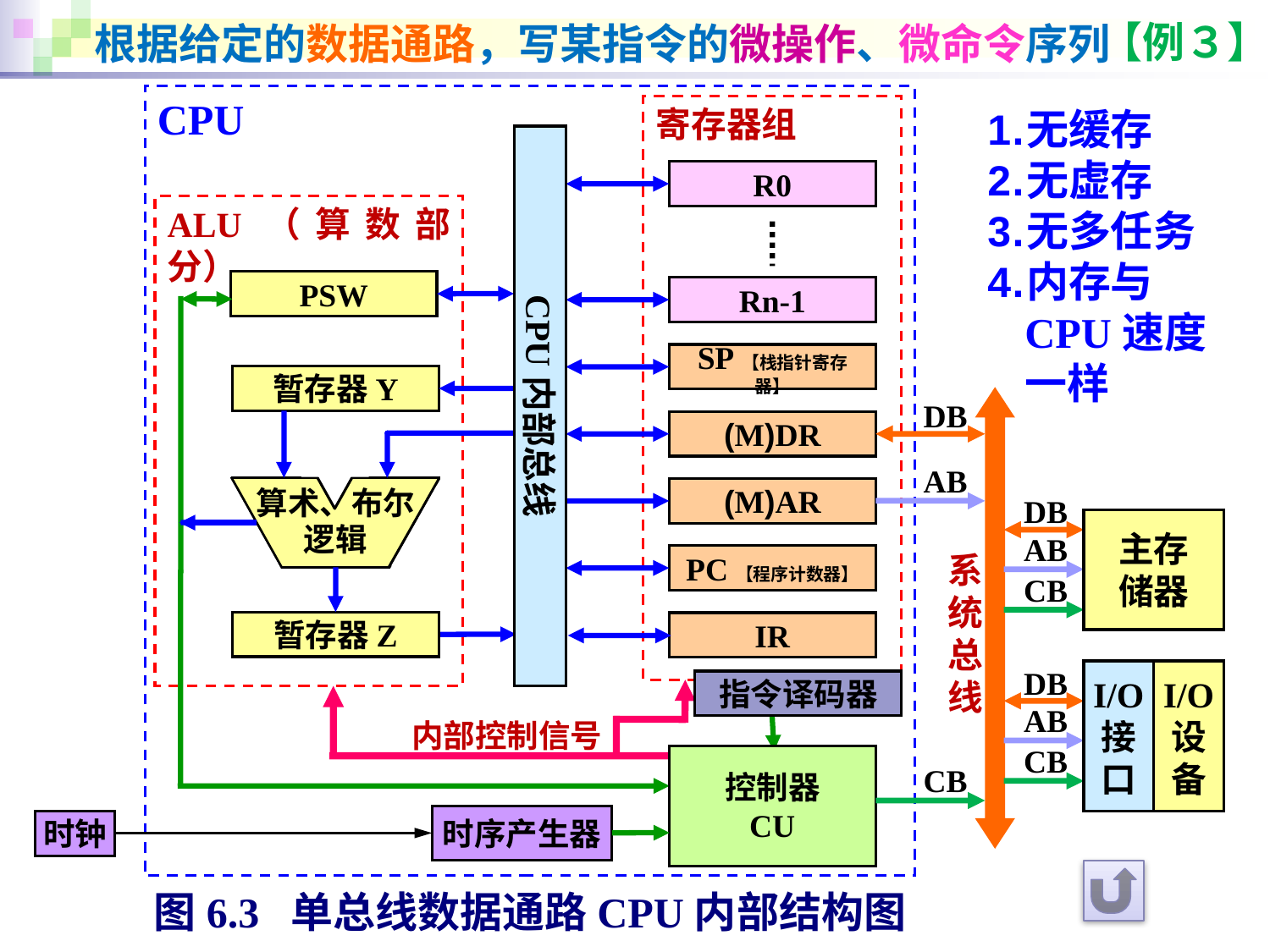

# 根据给定的数据通路，写某指令的微操作、微命令序列
【例３】
CPU
寄存器组
无缓存
无虚存
无多任务
内存与CPU速度一样
CPU内部总线
R0

ALU（算数部分）

PSW
Rn-1

SP【栈指针寄存器】
暂存器Y

DB
(M)DR

AB

算术、布尔
逻辑

(M)AR

DB

主存
储器

AB
系统总线
PC【程序计数器】

CB

暂存器Z
IR

I/O
接
口
I/O
设
备
DB
指令译码器

AB

内部控制信号

CB
控制器
CU

CB

时序产生器
时钟

图6.3  单总线数据通路CPU内部结构图
63